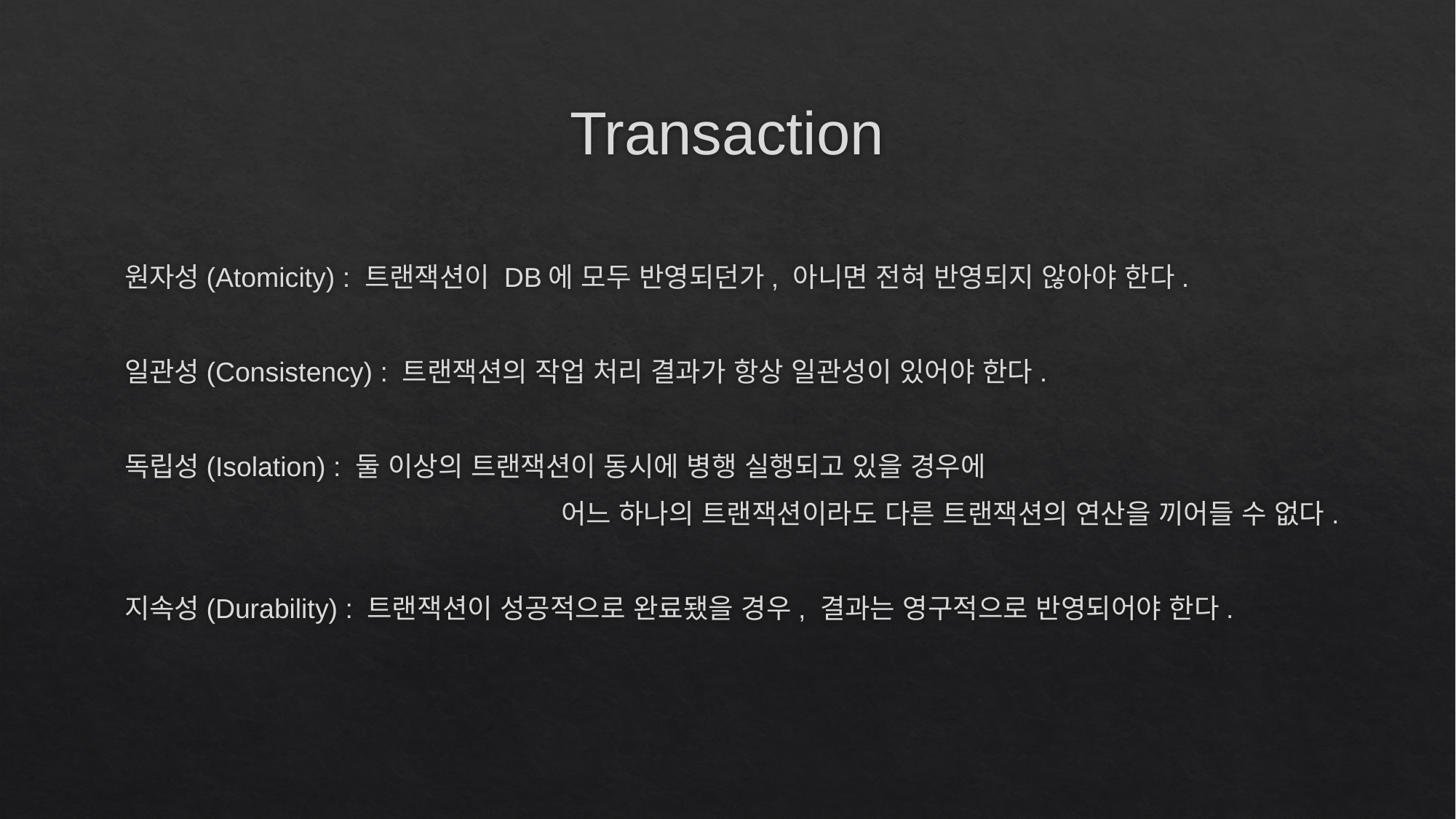

# Transaction

원자성(Atomicity) : 트랜잭션이 DB에 모두 반영되던가, 아니면 전혀 반영되지 않아야 한다.

일관성(Consistency) : 트랜잭션의 작업 처리 결과가 항상 일관성이 있어야 한다.

독립성(Isolation) : 둘 이상의 트랜잭션이 동시에 병행 실행되고 있을 경우에
				어느 하나의 트랜잭션이라도 다른 트랜잭션의 연산을 끼어들 수 없다.

지속성(Durability) : 트랜잭션이 성공적으로 완료됐을 경우, 결과는 영구적으로 반영되어야 한다.